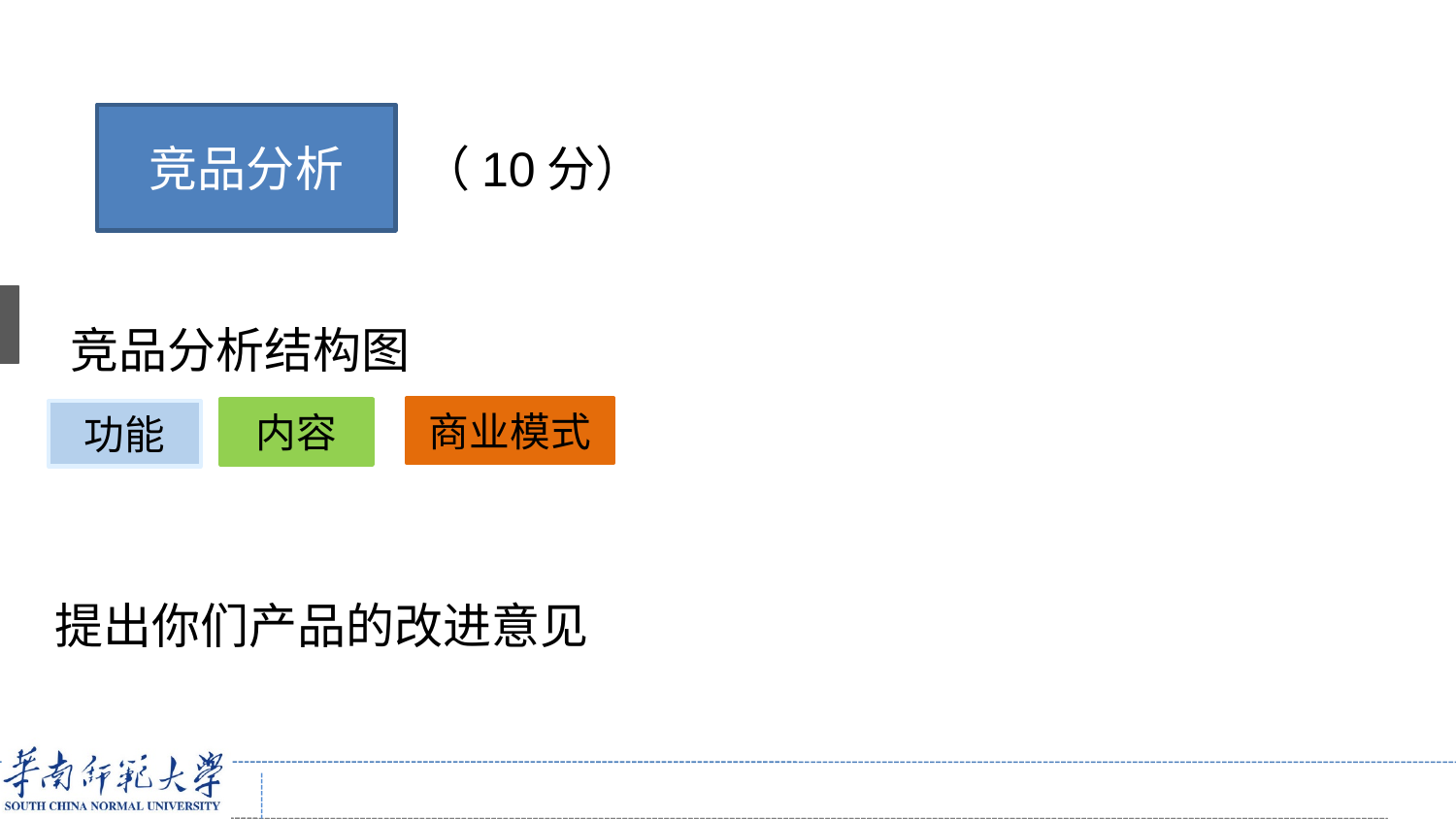

竞品分析
（10分）

竞品分析结构图
商业模式
内容
功能
提出你们产品的改进意见